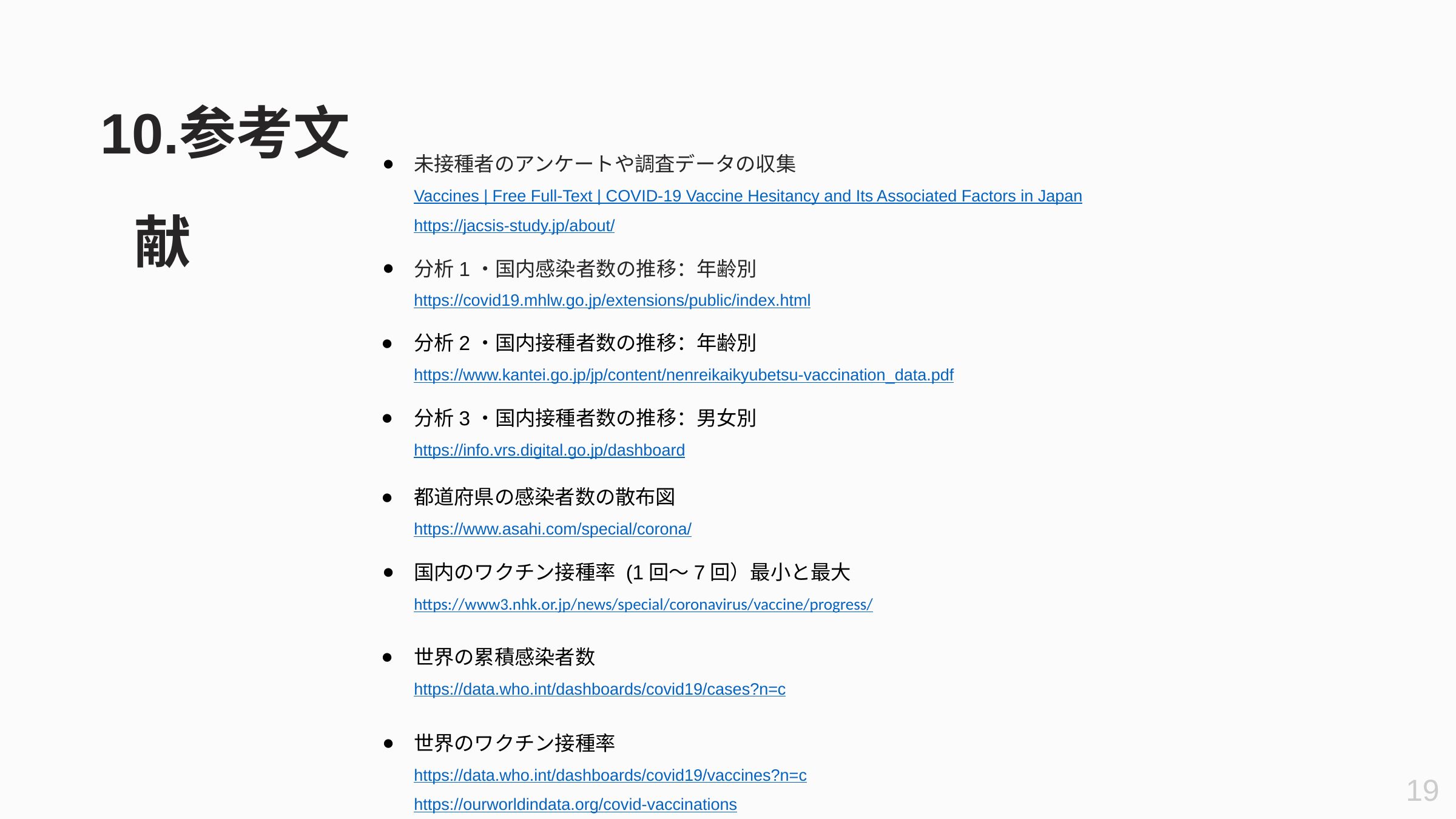

参考文献
未接種者のアンケートや調査データの収集
Vaccines | Free Full-Text | COVID-19 Vaccine Hesitancy and Its Associated Factors in Japan
https://jacsis-study.jp/about/
分析1・国内感染者数の推移：年齢別
https://covid19.mhlw.go.jp/extensions/public/index.html
分析2・国内接種者数の推移：年齢別
https://www.kantei.go.jp/jp/content/nenreikaikyubetsu-vaccination_data.pdf
分析3・国内接種者数の推移：男女別
https://info.vrs.digital.go.jp/dashboard
都道府県の感染者数の散布図
https://www.asahi.com/special/corona/
国内のワクチン接種率 (1回〜7回）最小と最大
https://www3.nhk.or.jp/news/special/coronavirus/vaccine/progress/
世界の累積感染者数
https://data.who.int/dashboards/covid19/cases?n=c
世界のワクチン接種率
https://data.who.int/dashboards/covid19/vaccines?n=c
https://ourworldindata.org/covid-vaccinations
19